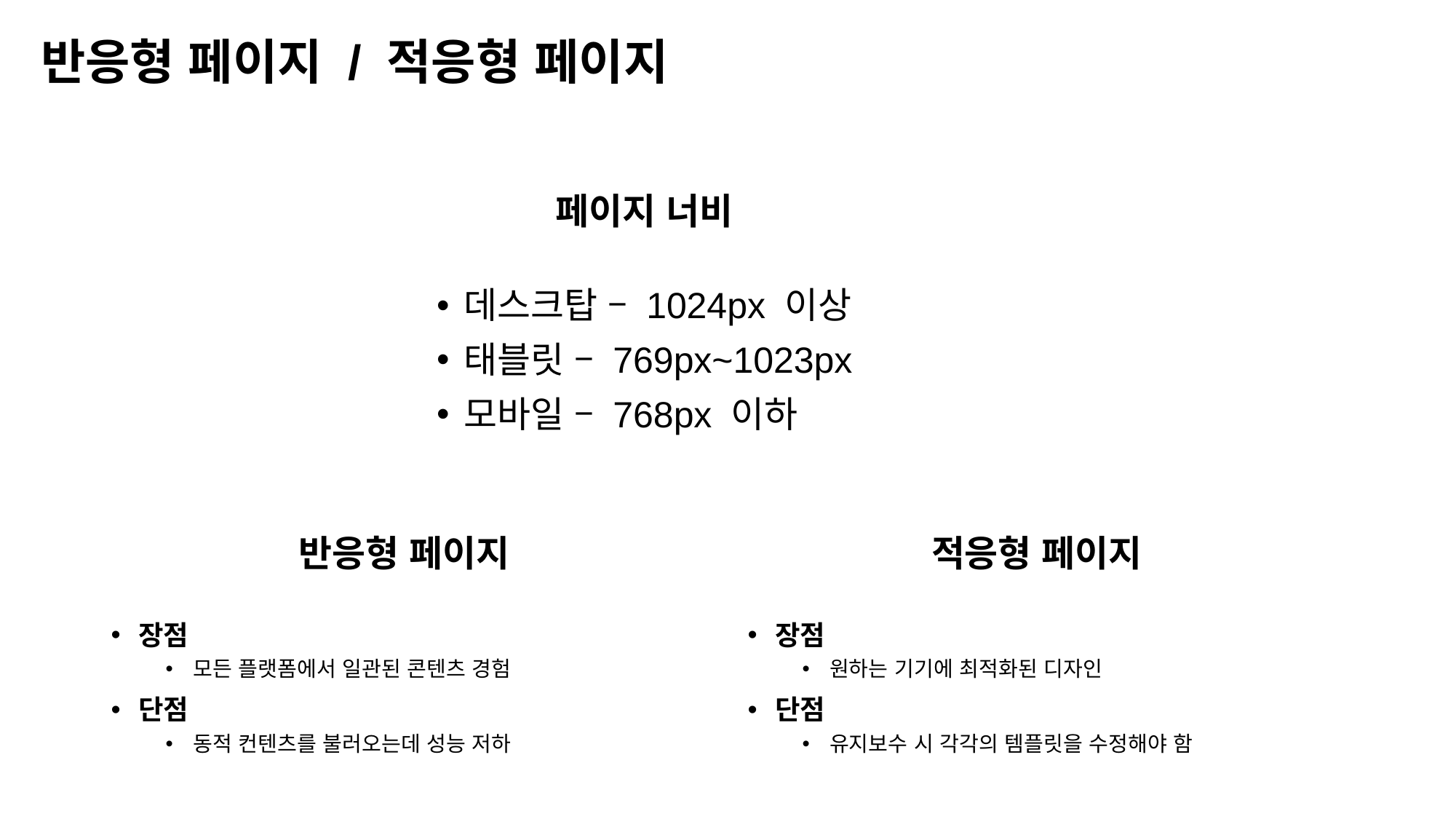

반응형 페이지 / 적응형 페이지
페이지 너비

데스크탑 – 1024px 이상
태블릿 – 769px~1023px
모바일 – 768px 이하
반응형 페이지
적응형 페이지

장점
모든 플랫폼에서 일관된 콘텐츠 경험
단점
동적 컨텐츠를 불러오는데 성능 저하

장점
원하는 기기에 최적화된 디자인
단점
유지보수 시 각각의 템플릿을 수정해야 함